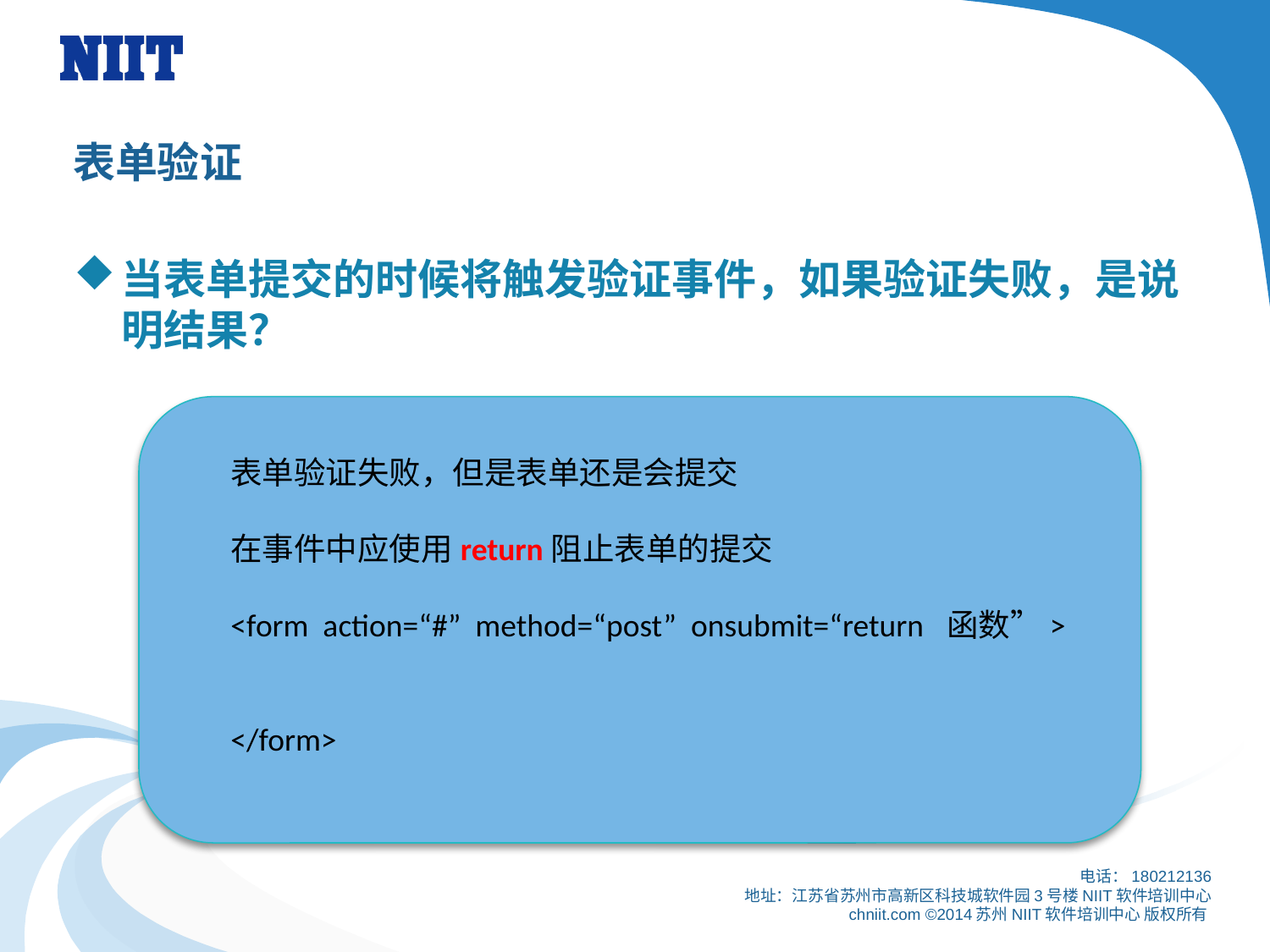

# 表单验证
当表单提交的时候将触发验证事件，如果验证失败，是说明结果？

表单验证失败，但是表单还是会提交

在事件中应使用return阻止表单的提交

<form  action=“#”  method=“post”  onsubmit=“return  函数”>

</form>